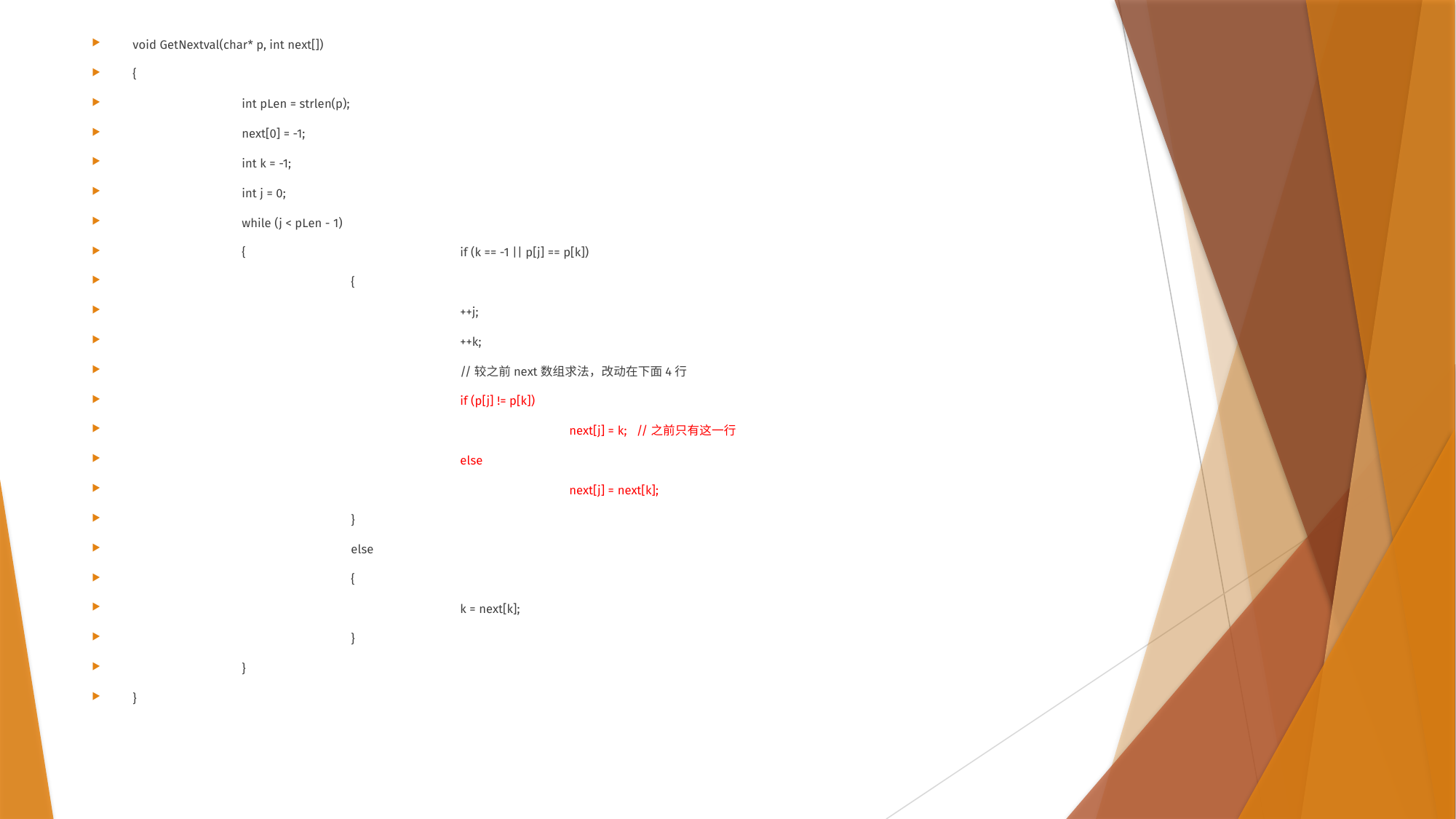

void GetNextval(char* p, int next[])
{
	int pLen = strlen(p);
	next[0] = -1;
	int k = -1;
	int j = 0;
	while (j < pLen - 1)
	{		if (k == -1 || p[j] == p[k])
		{
			++j;
			++k;
			//较之前next数组求法，改动在下面4行
			if (p[j] != p[k])
				next[j] = k;   //之前只有这一行
			else
				next[j] = next[k];
		}
		else
		{
			k = next[k];
		}
	}
}